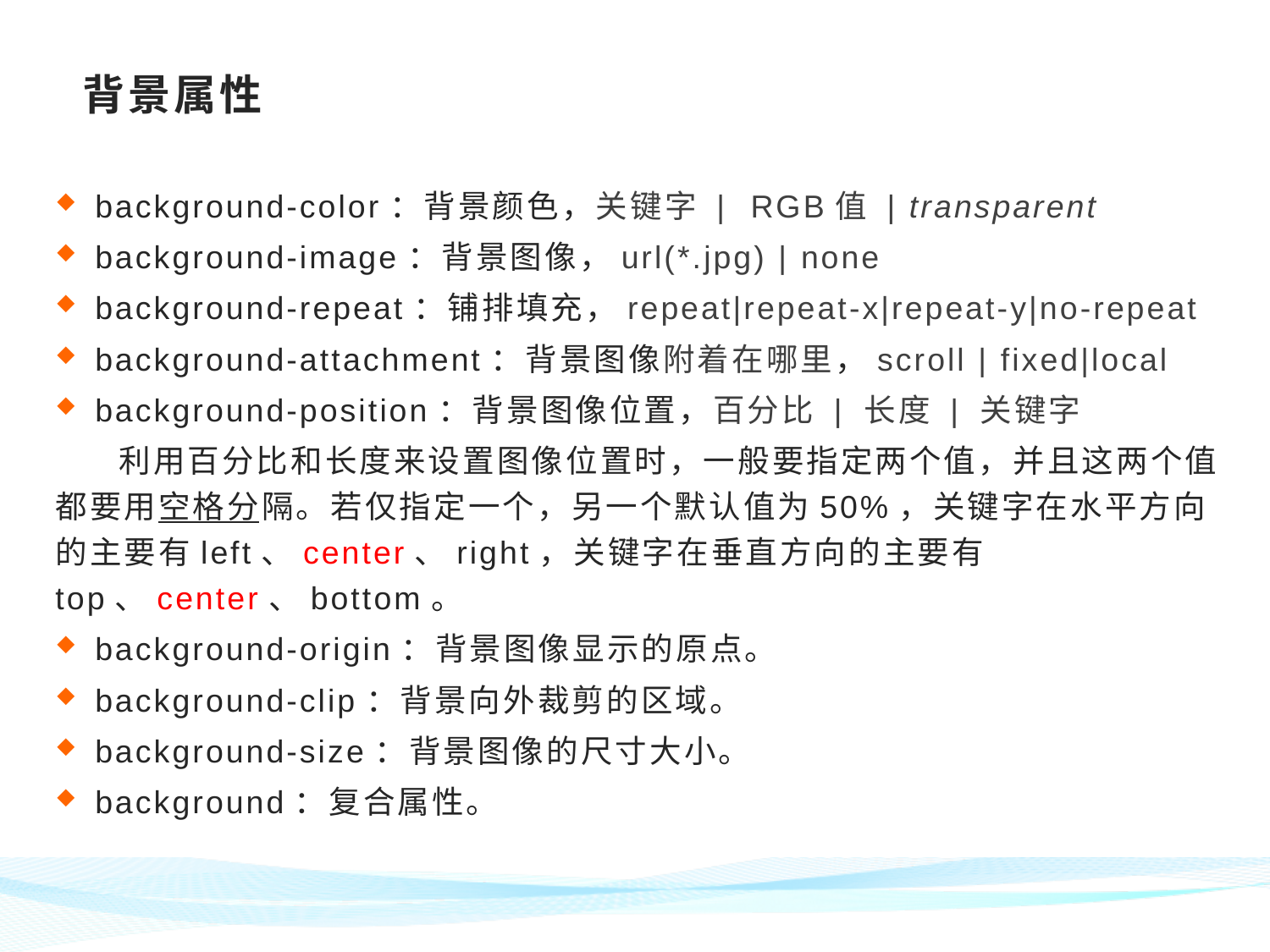

# 背景属性
background-color：背景颜色，关键字 |  RGB值 | transparent
background-image：背景图像，url(*.jpg) | none
background-repeat：铺排填充，repeat|repeat-x|repeat-y|no-repeat
background-attachment：背景图像附着在哪里，scroll | fixed|local
background-position：背景图像位置，百分比 | 长度 | 关键字
利用百分比和长度来设置图像位置时，一般要指定两个值，并且这两个值都要用空格分隔。若仅指定一个，另一个默认值为50%，关键字在水平方向的主要有left、center、right，关键字在垂直方向的主要有top、center、bottom。
background-origin：背景图像显示的原点。
background-clip：背景向外裁剪的区域。
background-size：背景图像的尺寸大小。
background：复合属性。
43